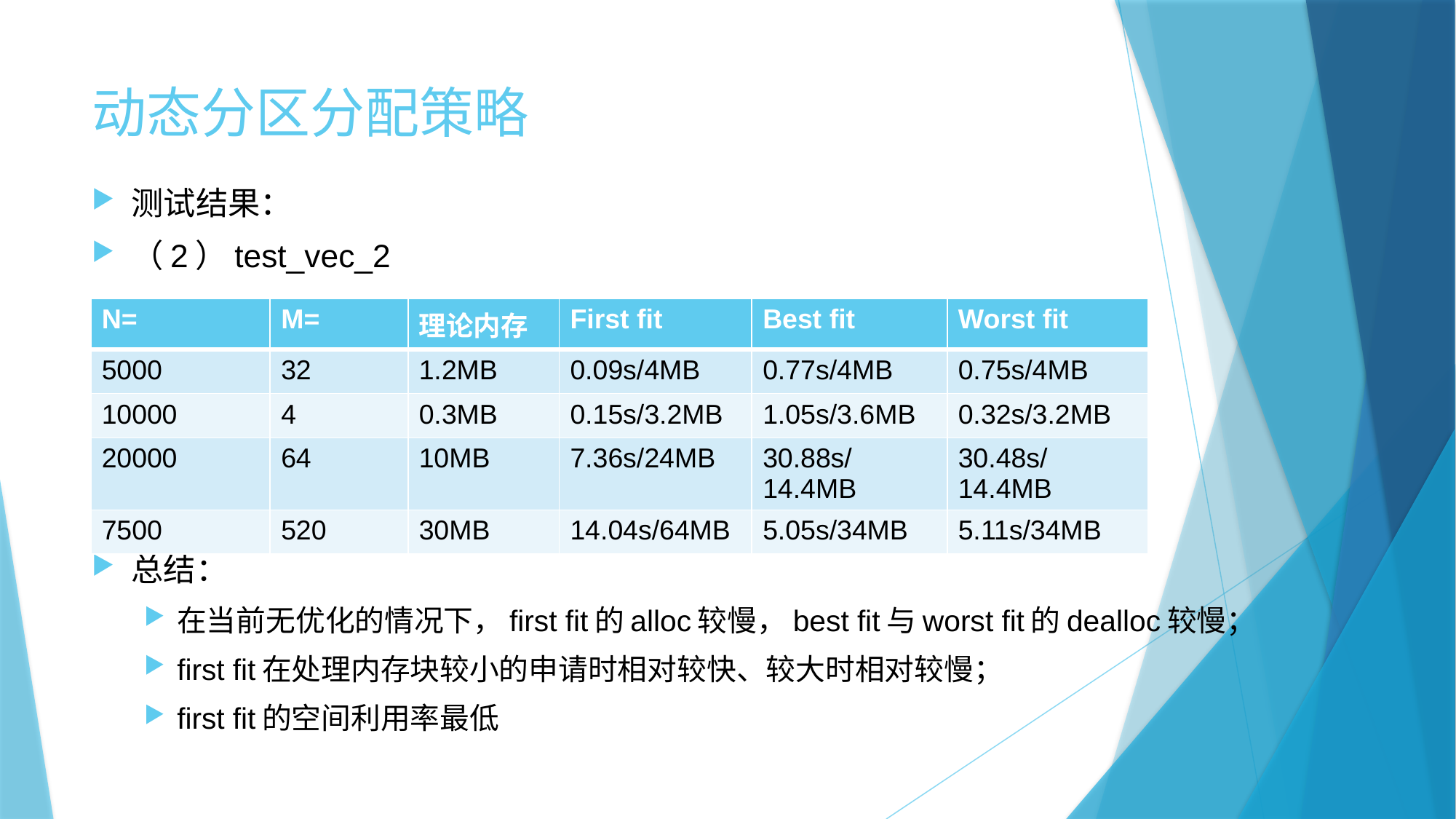

# 动态分区分配策略
测试结果：
（2）test_vec_2

总结：
在当前无优化的情况下，first fit的alloc较慢，best fit与worst fit的dealloc较慢；
first fit在处理内存块较小的申请时相对较快、较大时相对较慢；
first fit的空间利用率最低

| N= | M= | 理论内存 | First fit | Best fit | Worst fit |
| --- | --- | --- | --- | --- | --- |
| 5000 | 32 | 1.2MB | 0.09s/4MB | 0.77s/4MB | 0.75s/4MB |
| 10000 | 4 | 0.3MB | 0.15s/3.2MB | 1.05s/3.6MB | 0.32s/3.2MB |
| 20000 | 64 | 10MB | 7.36s/24MB | 30.88s/14.4MB | 30.48s/14.4MB |
| 7500 | 520 | 30MB | 14.04s/64MB | 5.05s/34MB | 5.11s/34MB |